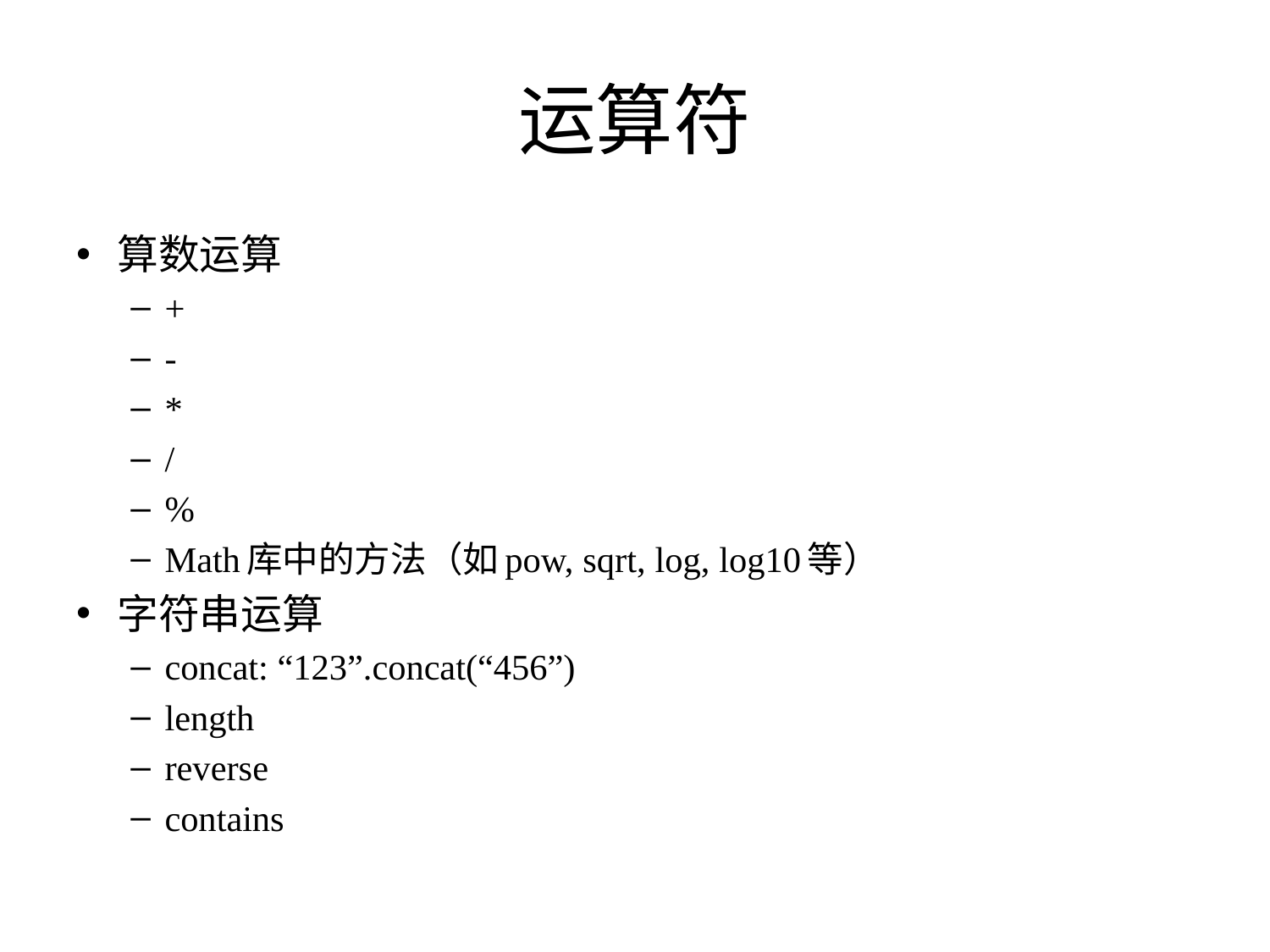

# 运算符
算数运算
+
-
*
/
%
Math库中的方法（如pow, sqrt, log, log10等）
字符串运算
concat: “123”.concat(“456”)
length
reverse
contains